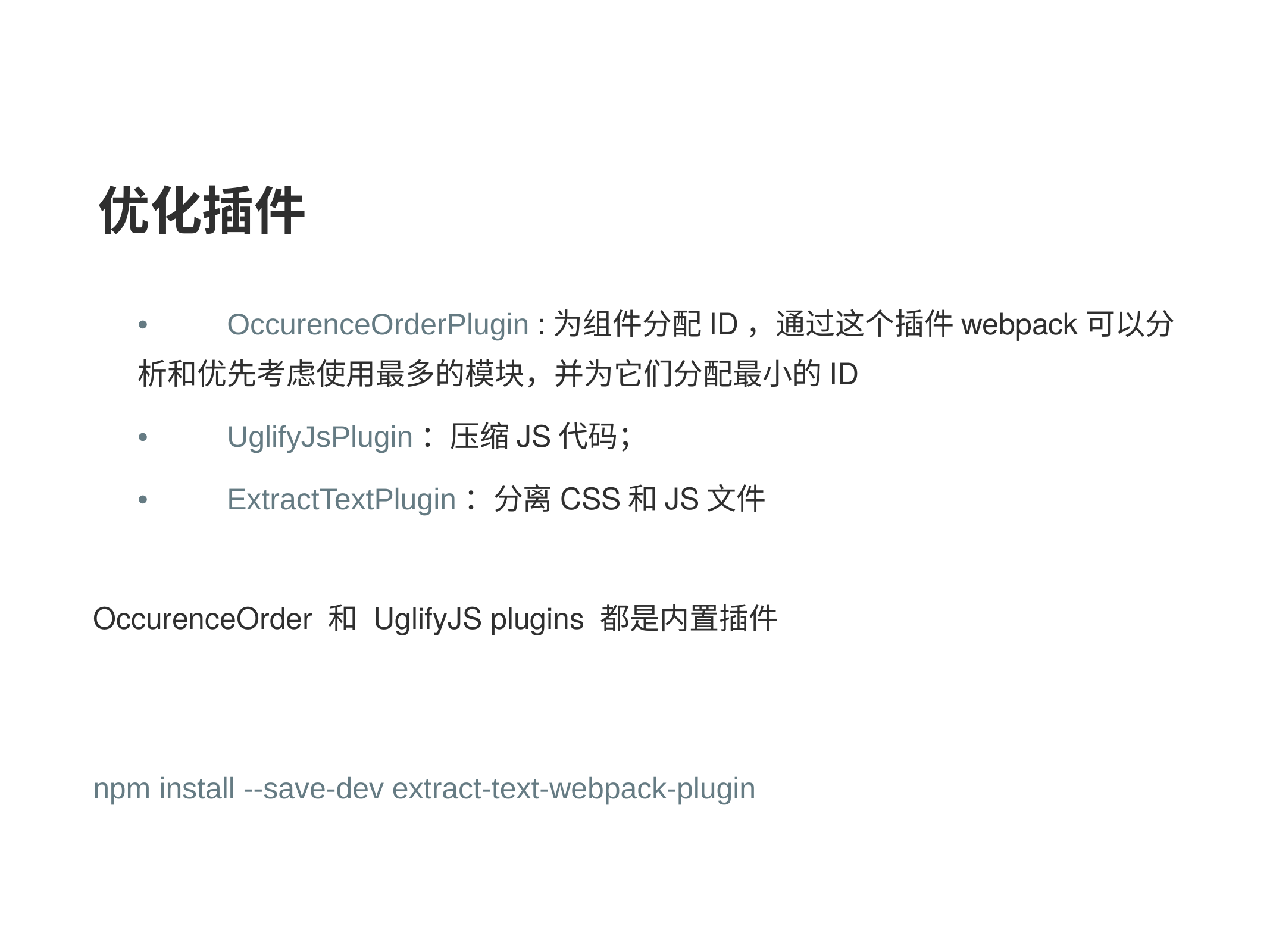

# 优化插件
	•	OccurenceOrderPlugin :为组件分配ID，通过这个插件webpack可以分析和优先考虑使用最多的模块，并为它们分配最小的ID
	•	UglifyJsPlugin：压缩JS代码；
	•	ExtractTextPlugin：分离CSS和JS文件

OccurenceOrder 和 UglifyJS plugins 都是内置插件

npm install --save-dev extract-text-webpack-plugin